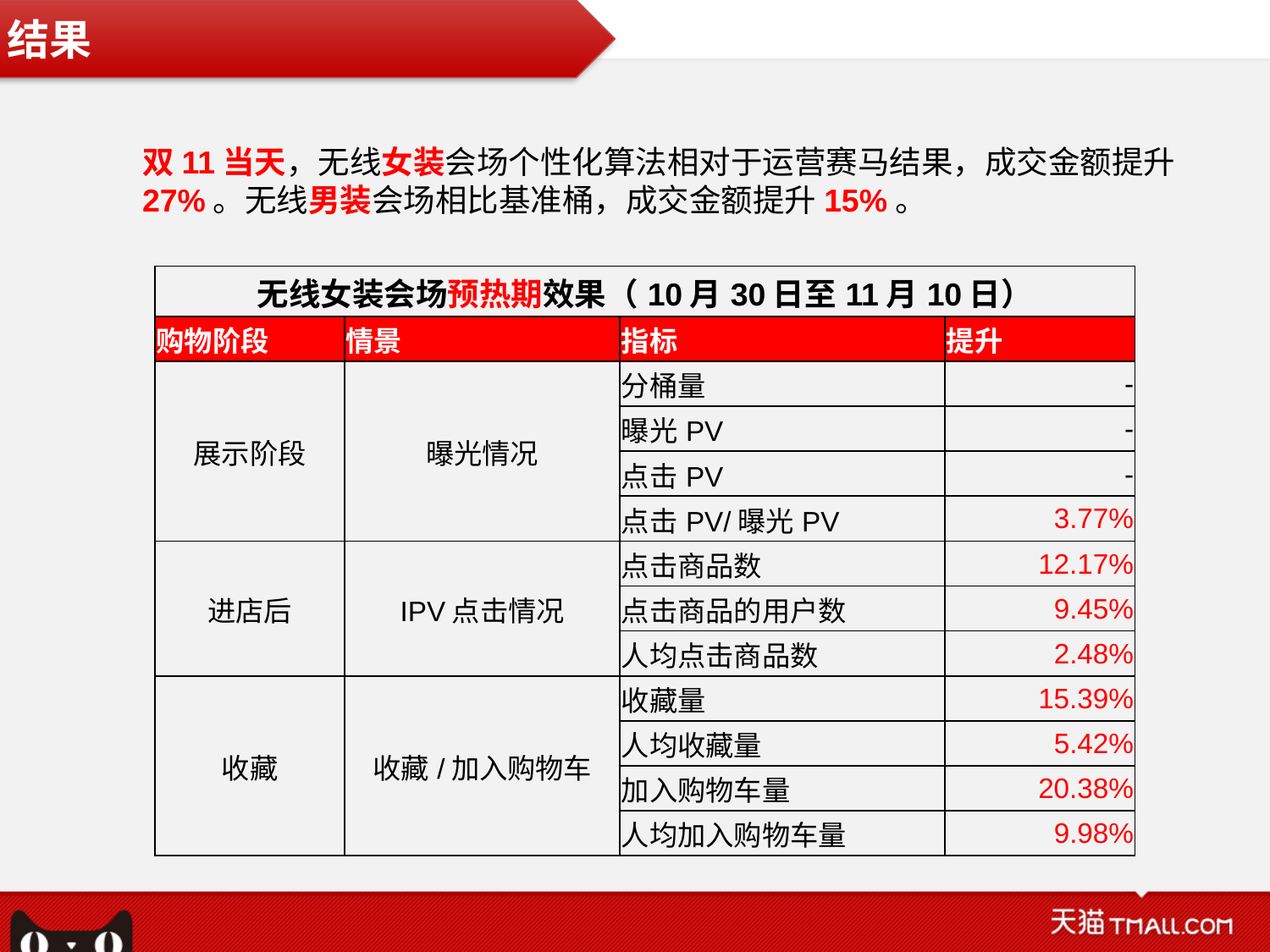

结果
双11当天，无线女装会场个性化算法相对于运营赛马结果，成交金额提升27%。无线男装会场相比基准桶，成交金额提升15%。
| 无线女装会场预热期效果（10月30日至11月10日） |  |  |  |
| --- | --- | --- | --- |
| 购物阶段 | 情景 | 指标 | 提升 |
| 展示阶段 | 曝光情况 | 分桶量 | - |
|  |  | 曝光PV | - |
|  |  | 点击PV | - |
|  |  | 点击PV/曝光PV | 3.77% |
| 进店后 | IPV点击情况 | 点击商品数 | 12.17% |
|  |  | 点击商品的用户数 | 9.45% |
|  |  | 人均点击商品数 | 2.48% |
| 收藏 | 收藏/加入购物车 | 收藏量 | 15.39% |
|  |  | 人均收藏量 | 5.42% |
|  |  | 加入购物车量 | 20.38% |
|  |  | 人均加入购物车量 | 9.98% |